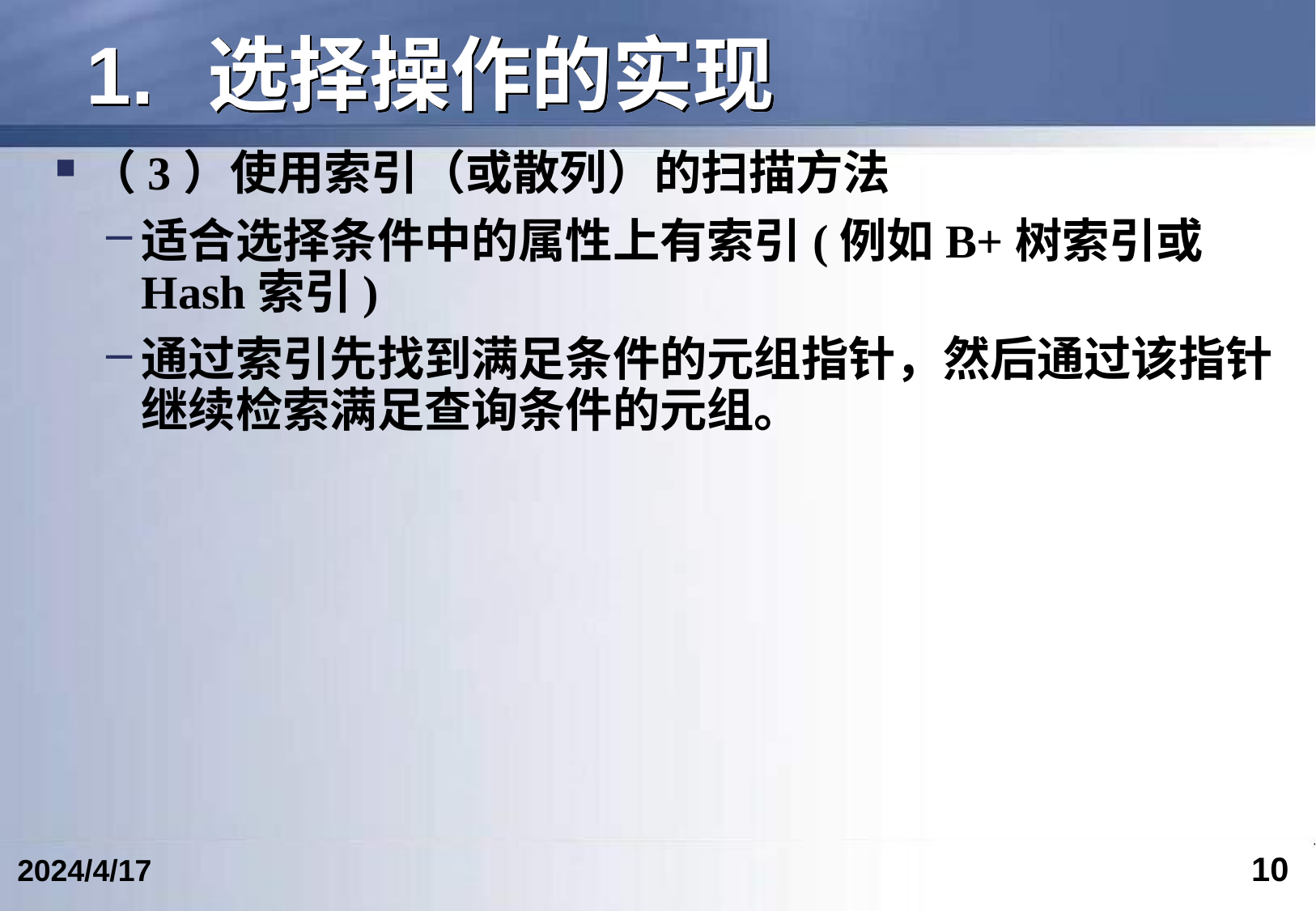

# 1.	选择操作的实现
（3）使用索引（或散列）的扫描方法
适合选择条件中的属性上有索引(例如B+树索引或Hash索引)
通过索引先找到满足条件的元组指针，然后通过该指针继续检索满足查询条件的元组。

10
2024/4/17